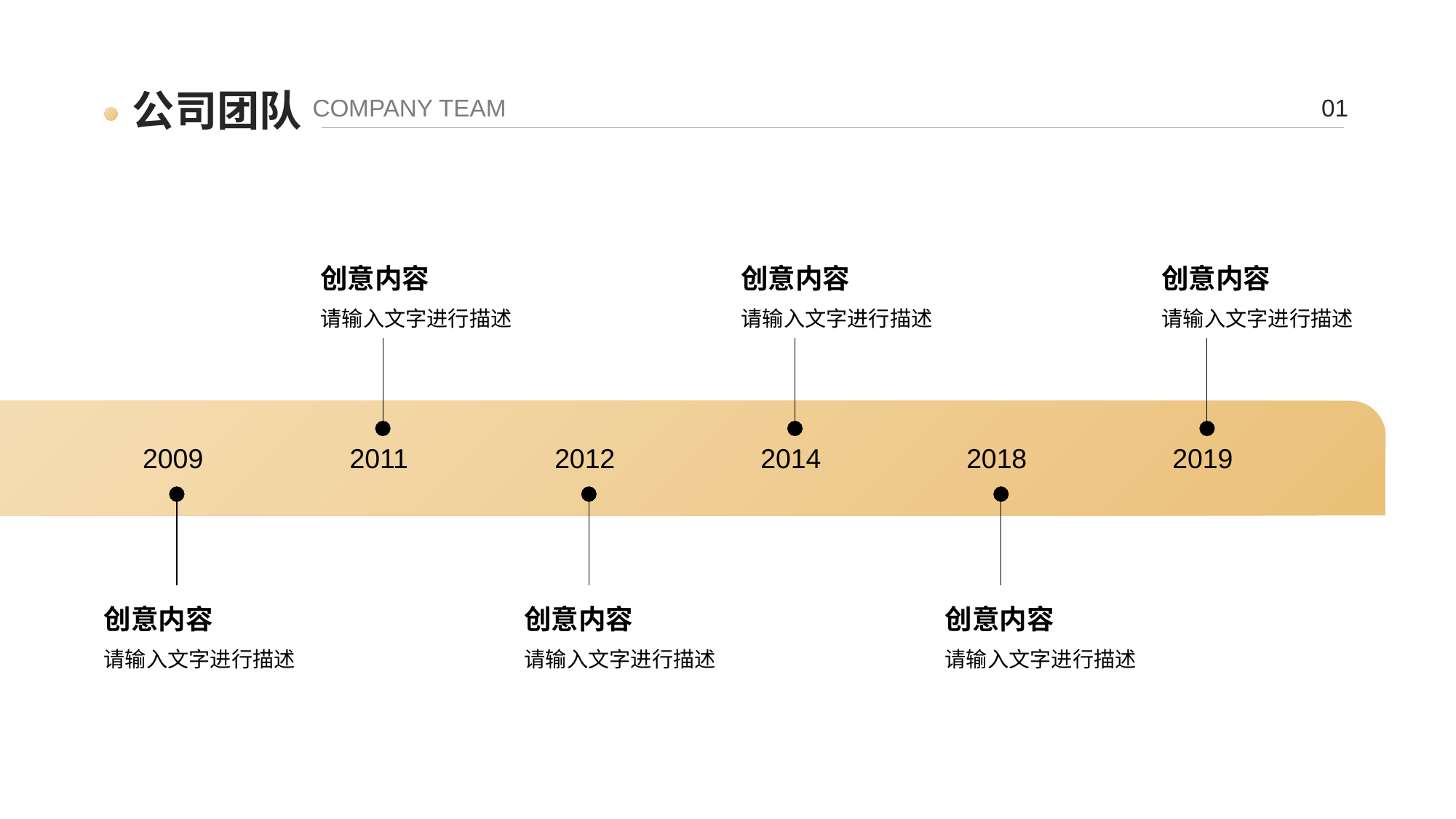

公司团队
COMPANY TEAM
01

创意内容
请输入文字进行描述

2011
创意内容
请输入文字进行描述

2014
创意内容
请输入文字进行描述

2019

2009

创意内容
请输入文字进行描述
2012

创意内容
请输入文字进行描述
2018

创意内容
请输入文字进行描述